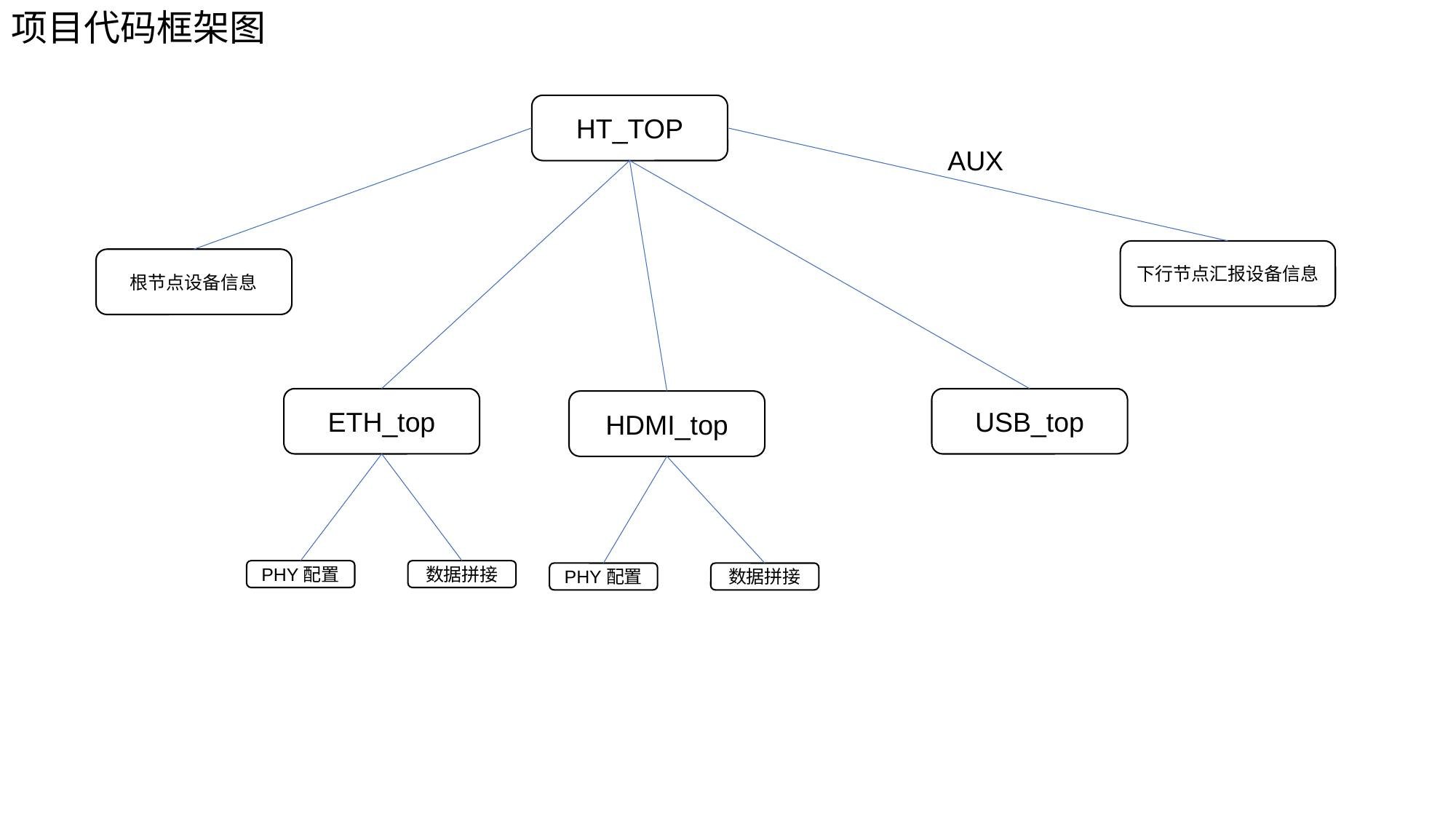

# 项目代码框架图
HT_TOP
AUX
下行节点汇报设备信息
根节点设备信息
ETH_top
USB_top
HDMI_top
PHY配置
数据拼接
PHY配置
数据拼接